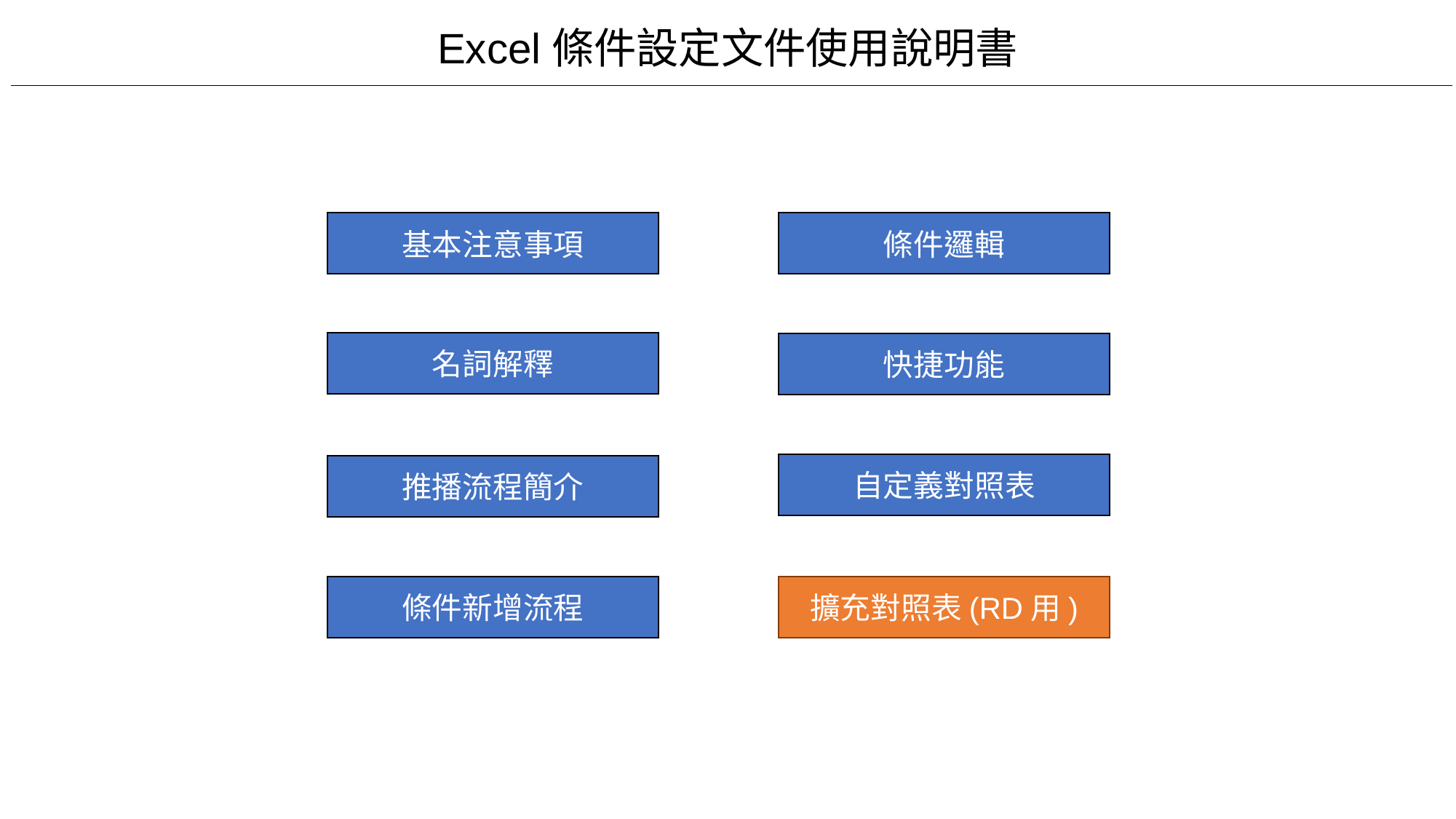

Excel條件設定文件使用說明書
基本注意事項
條件邏輯
名詞解釋
快捷功能
自定義對照表
推播流程簡介
條件新增流程
擴充對照表(RD用)